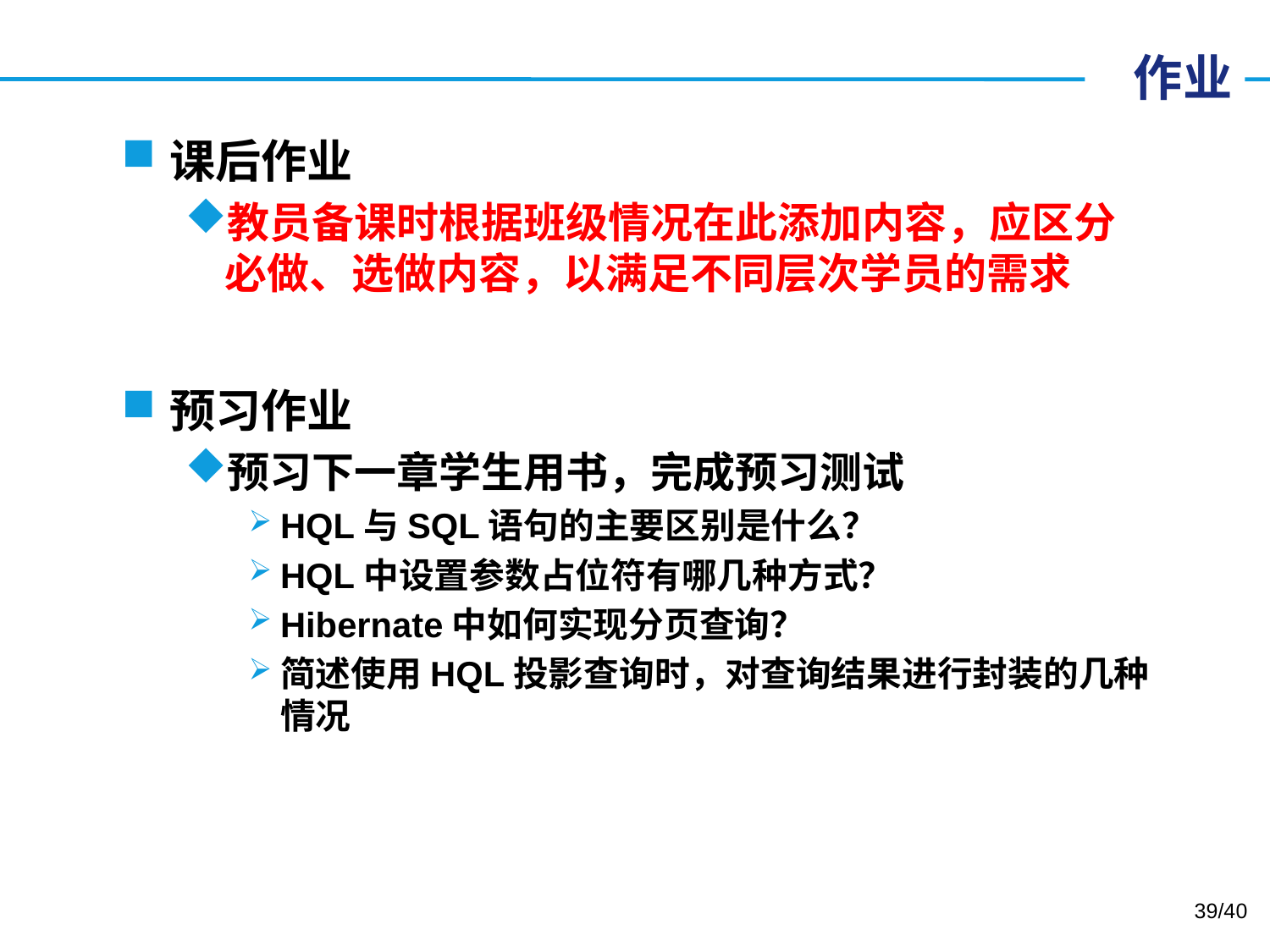

# 作业
课后作业
教员备课时根据班级情况在此添加内容，应区分必做、选做内容，以满足不同层次学员的需求

预习作业
预习下一章学生用书，完成预习测试
HQL与SQL语句的主要区别是什么？
HQL中设置参数占位符有哪几种方式？
Hibernate中如何实现分页查询？
简述使用HQL投影查询时，对查询结果进行封装的几种情况

39/40